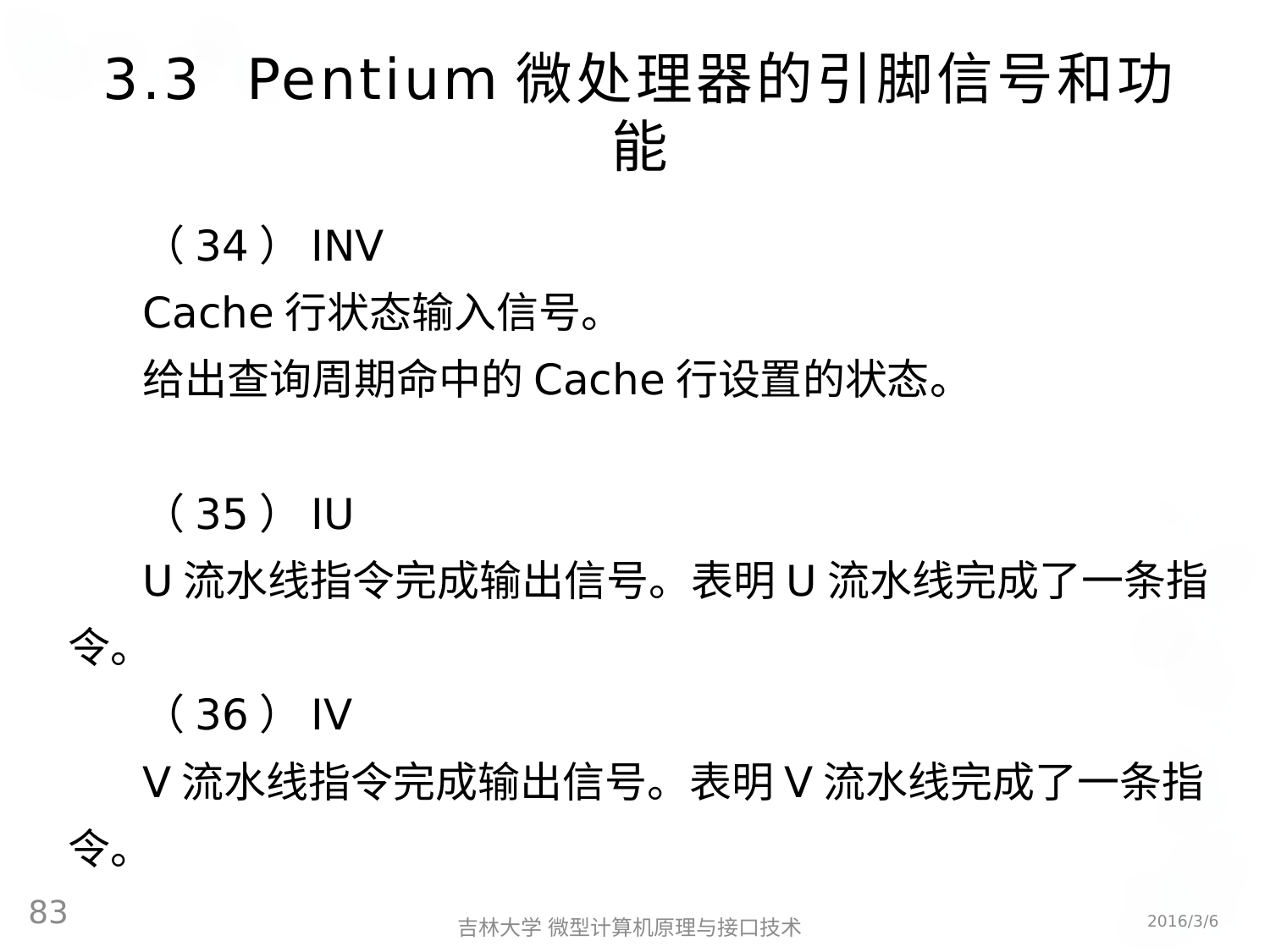

# 3.3  Pentium微处理器的引脚信号和功能
（34）INV
Cache行状态输入信号。
给出查询周期命中的Cache行设置的状态。

（35）IU
U流水线指令完成输出信号。表明U流水线完成了一条指令。
（36）IV
V流水线指令完成输出信号。表明V流水线完成了一条指令。

83
2016/3/6
吉林大学 微型计算机原理与接口技术